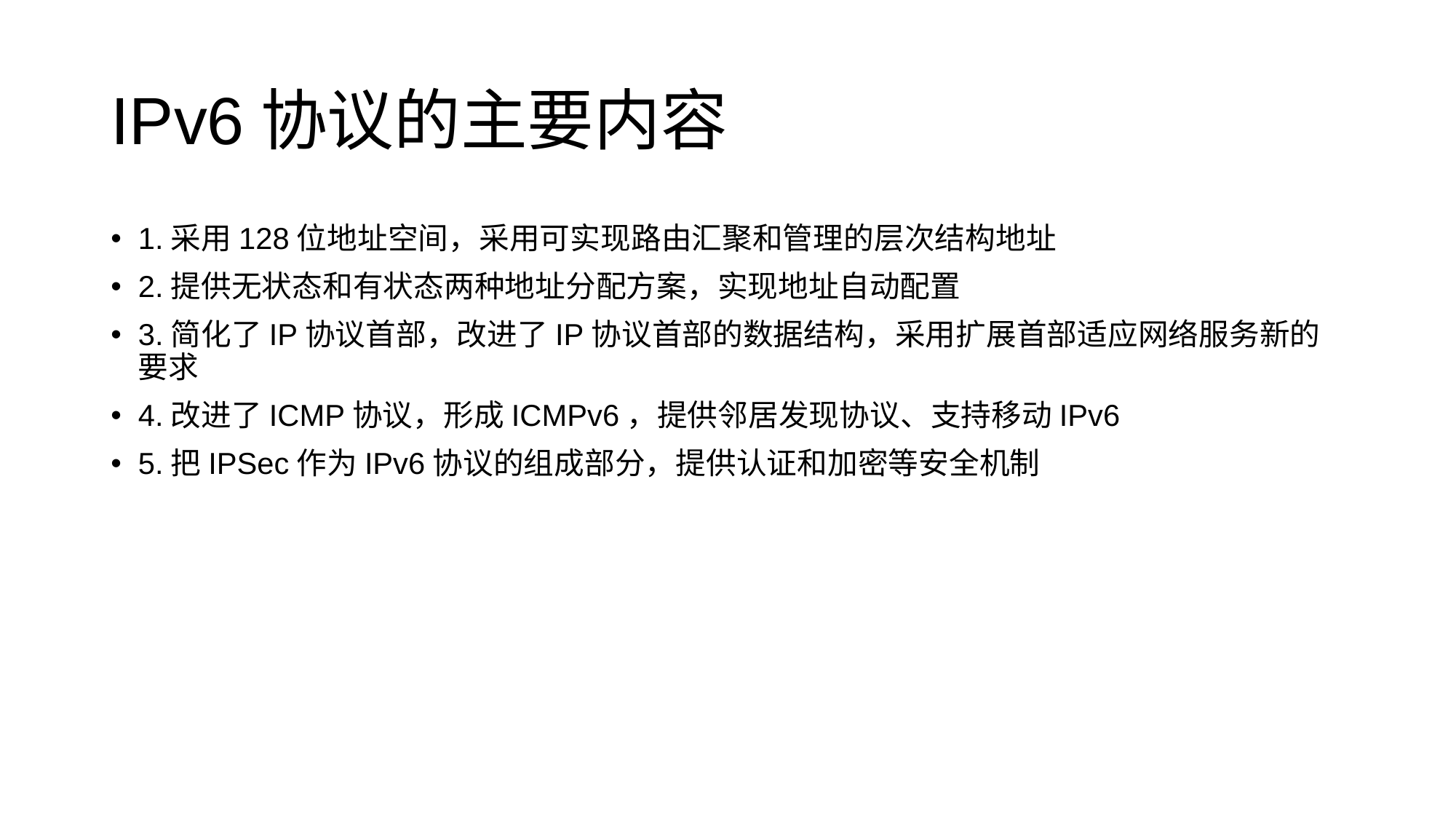

# IPv6协议的主要内容
1.采用128位地址空间，采用可实现路由汇聚和管理的层次结构地址
2.提供无状态和有状态两种地址分配方案，实现地址自动配置
3.简化了IP协议首部，改进了IP协议首部的数据结构，采用扩展首部适应网络服务新的要求
4.改进了ICMP协议，形成ICMPv6，提供邻居发现协议、支持移动IPv6
5.把IPSec作为IPv6协议的组成部分，提供认证和加密等安全机制